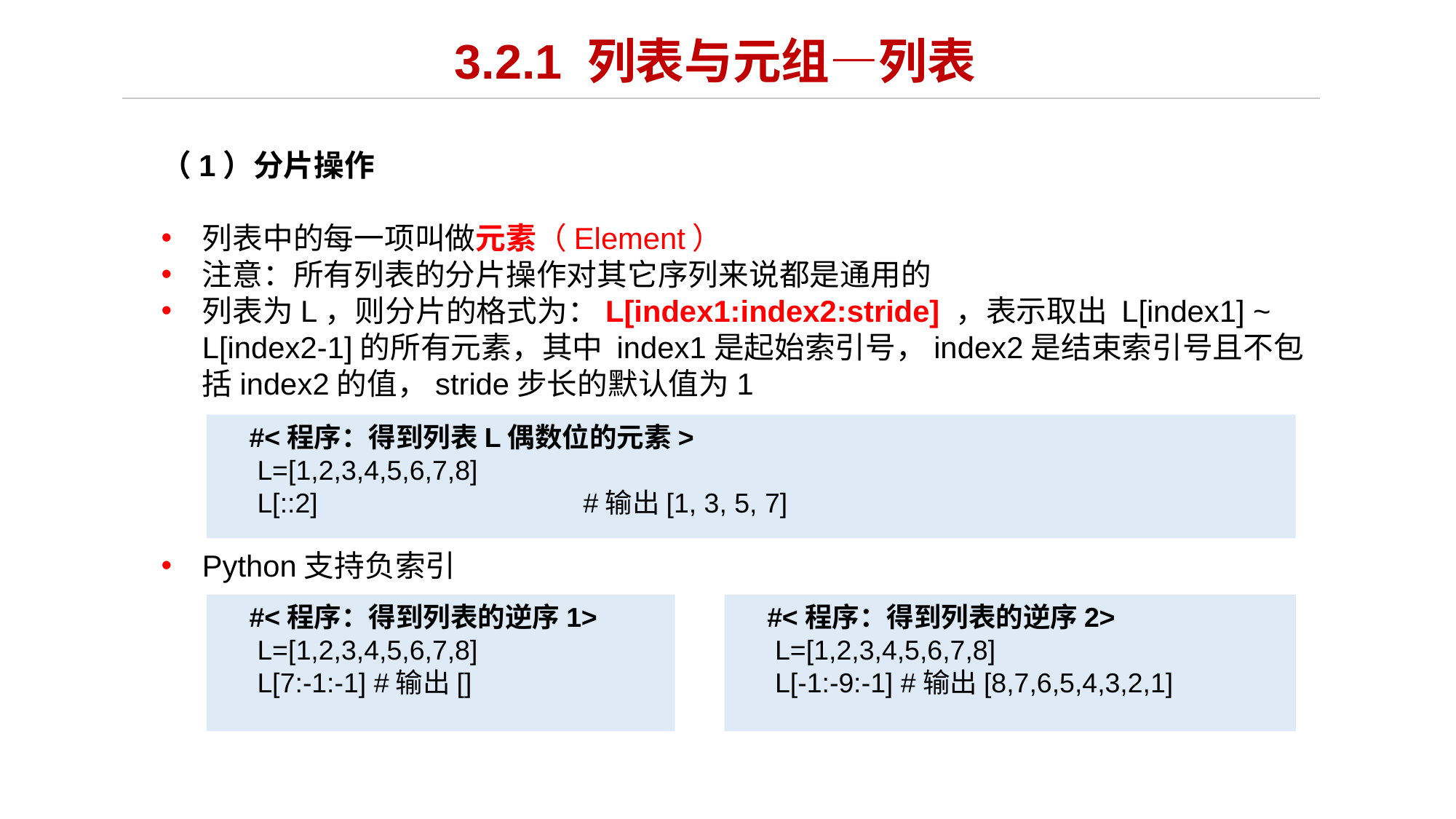

# 3.2.1 列表与元组—列表
（1）分片操作

列表中的每一项叫做元素（Element）
注意：所有列表的分片操作对其它序列来说都是通用的
列表为L，则分片的格式为：L[index1:index2:stride] ，表示取出 L[index1] ~ L[index2-1]的所有元素，其中 index1是起始索引号，index2是结束索引号且不包括index2的值，stride步长的默认值为1

Python支持负索引

#<程序：得到列表L偶数位的元素>
L=[1,2,3,4,5,6,7,8]
L[::2]			    #输出[1, 3, 5, 7]
#<程序：得到列表的逆序1>
L=[1,2,3,4,5,6,7,8]
L[7:-1:-1] #输出[]

#<程序：得到列表的逆序2>
L=[1,2,3,4,5,6,7,8]
L[-1:-9:-1] #输出[8,7,6,5,4,3,2,1]